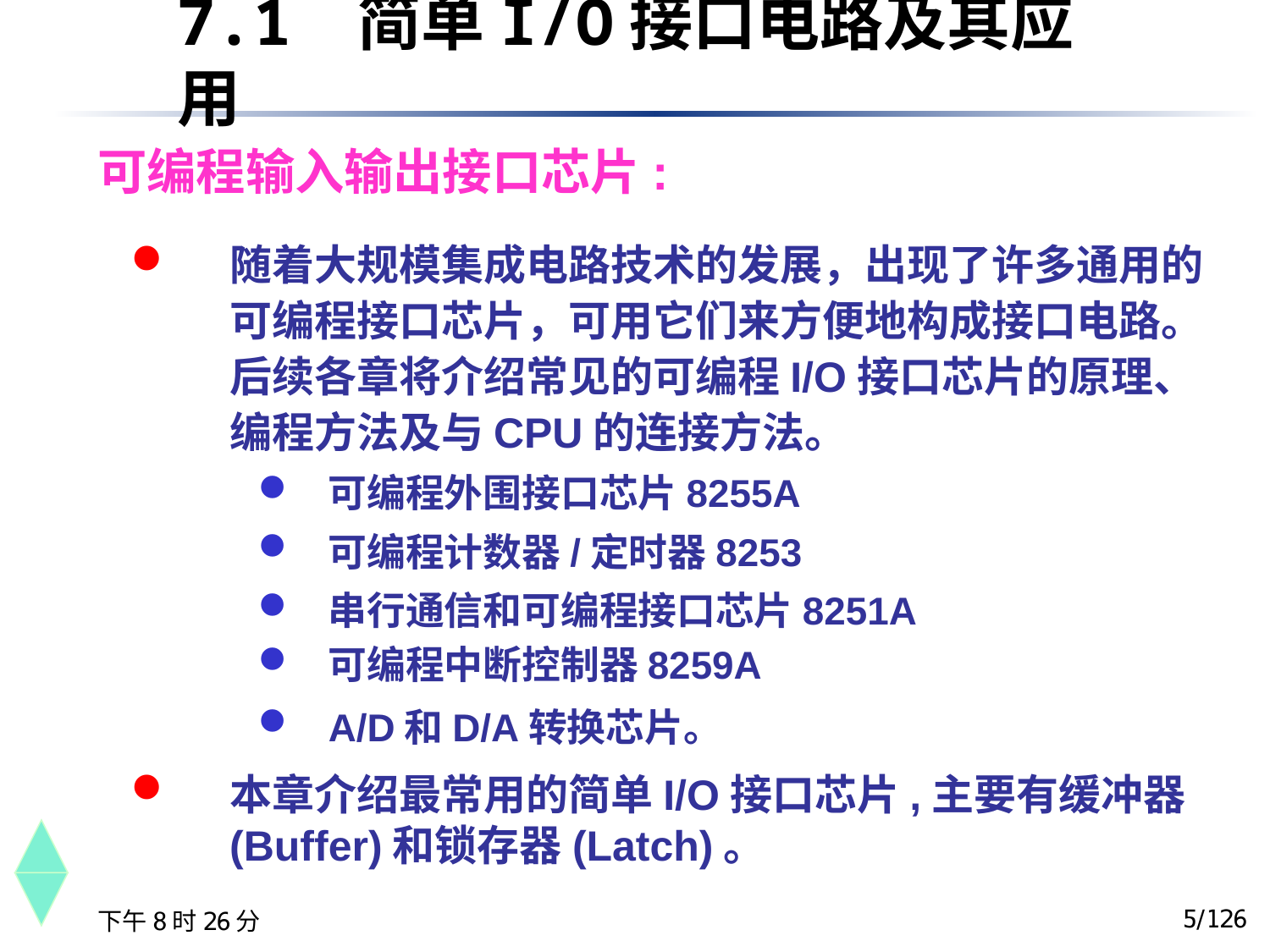

7.1	 简单I/O接口电路及其应用
可编程输入输出接口芯片:
随着大规模集成电路技术的发展，出现了许多通用的可编程接口芯片，可用它们来方便地构成接口电路。后续各章将介绍常见的可编程I/O接口芯片的原理、编程方法及与CPU的连接方法。
可编程外围接口芯片8255A
可编程计数器/定时器8253
串行通信和可编程接口芯片8251A
可编程中断控制器8259A
A/D和D/A转换芯片。
本章介绍最常用的简单I/O接口芯片,主要有缓冲器(Buffer)和锁存器(Latch)。
5/126
下午8时26分